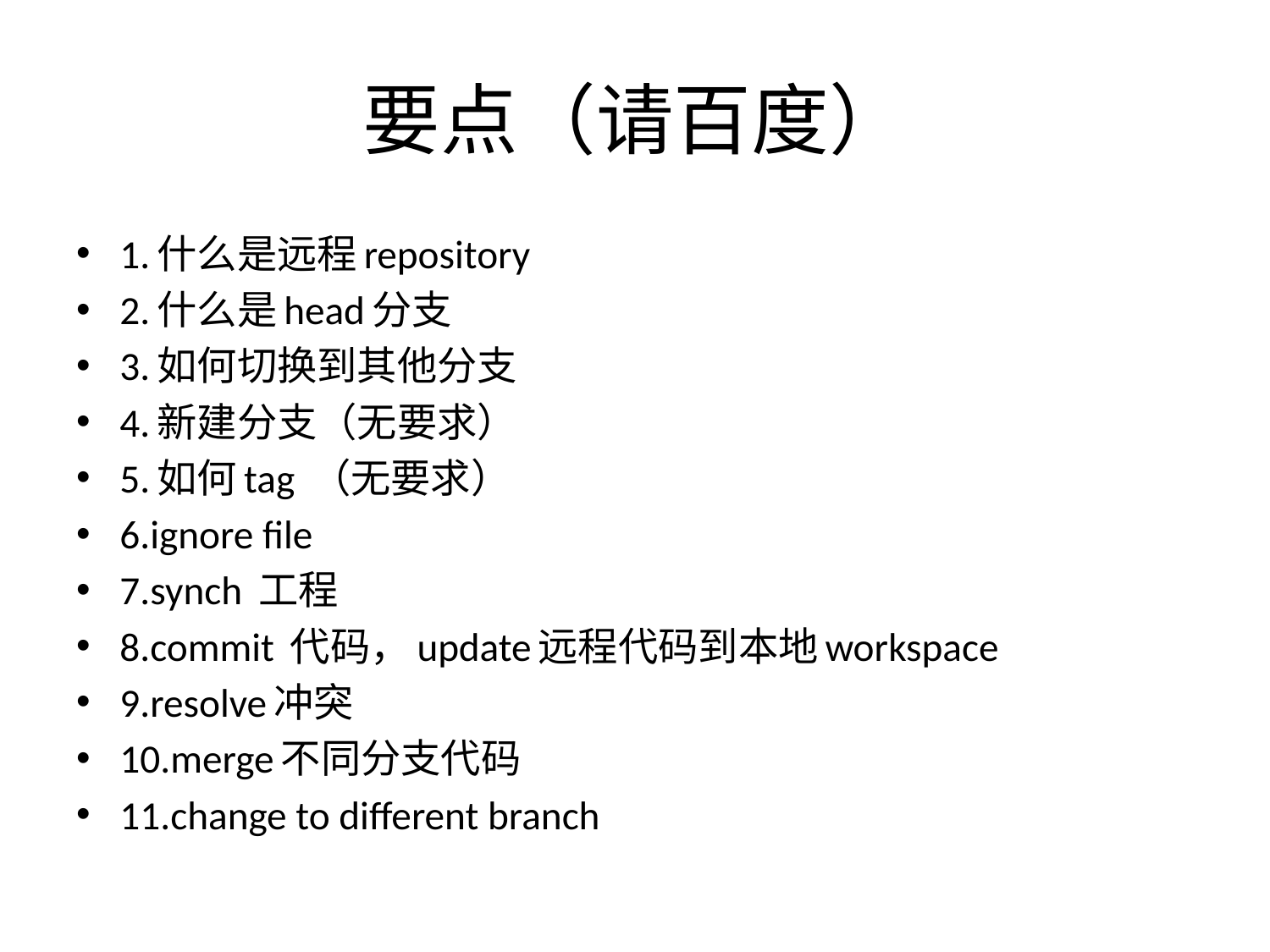

# 要点（请百度）
1.什么是远程repository
2.什么是head分支
3.如何切换到其他分支
4.新建分支（无要求）
5.如何tag （无要求）
6.ignore file
7.synch 工程
8.commit 代码，update远程代码到本地workspace
9.resolve冲突
10.merge不同分支代码
11.change to different branch